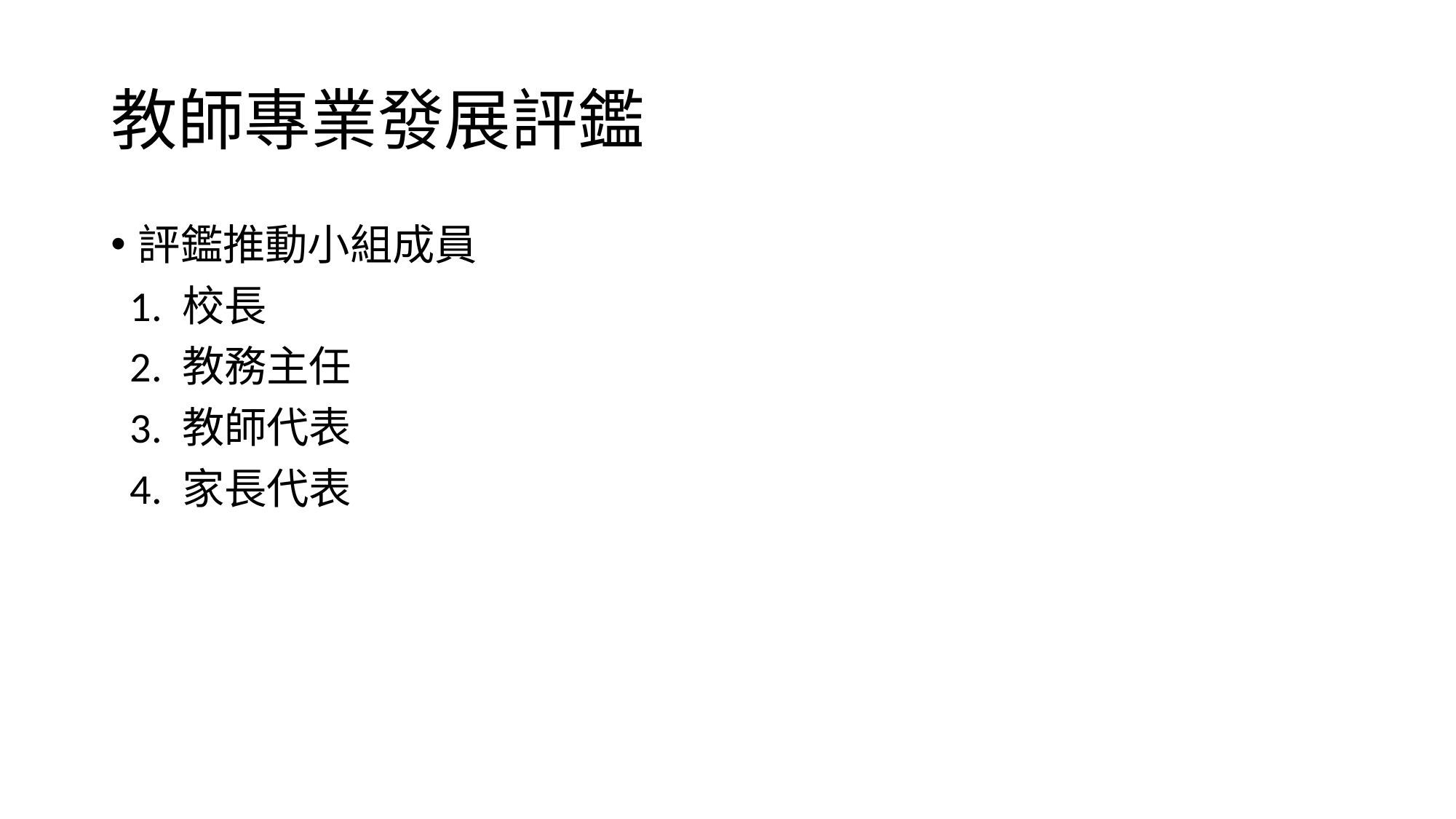

# 教師專業發展評鑑
評鑑推動小組成員
  1. 校長
  2. 教務主任
  3. 教師代表
  4. 家長代表